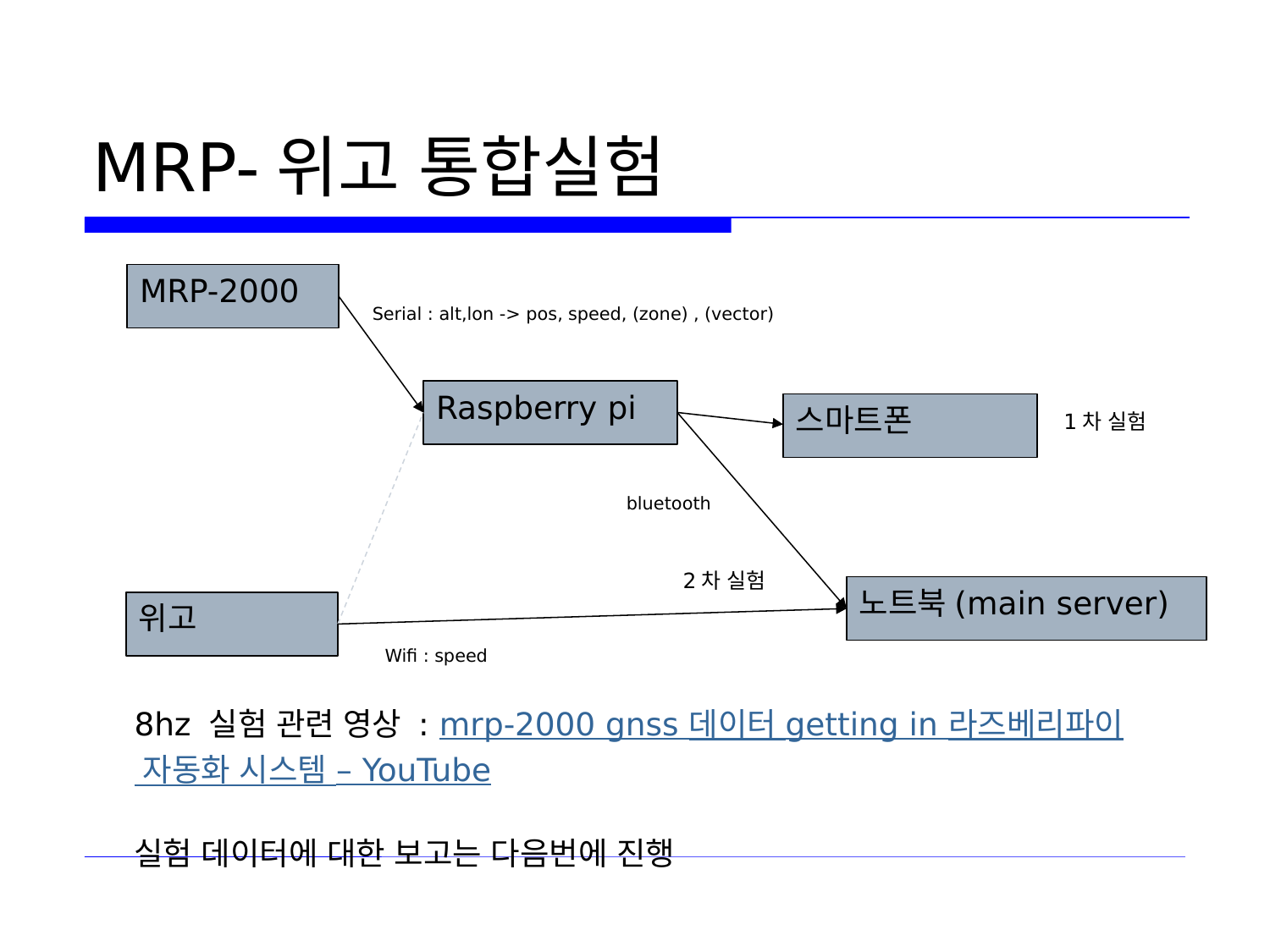

# MRP-위고 통합실험
MRP-2000
Serial : alt,lon -> pos, speed, (zone) , (vector)
Raspberry pi
스마트폰
1차 실험
bluetooth
2차 실험
노트북(main server)
위고
Wifi : speed
8hz 실험 관련 영상 : mrp-2000 gnss 데이터 getting in 라즈베리파이 자동화 시스템 – YouTube

실험 데이터에 대한 보고는 다음번에 진행